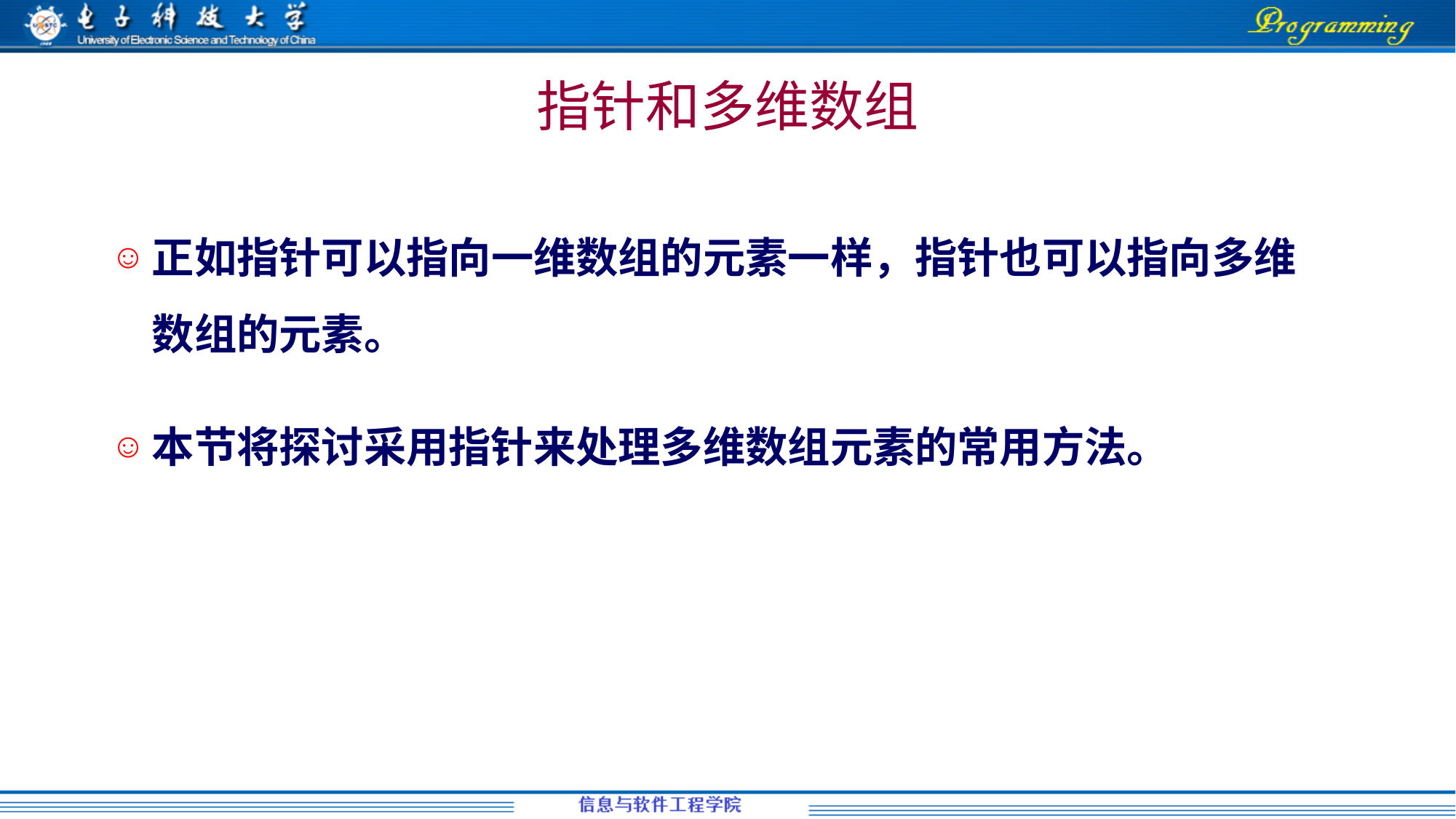

指针和多维数组
正如指针可以指向一维数组的元素一样，指针也可以指向多维数组的元素。
本节将探讨采用指针来处理多维数组元素的常用方法。